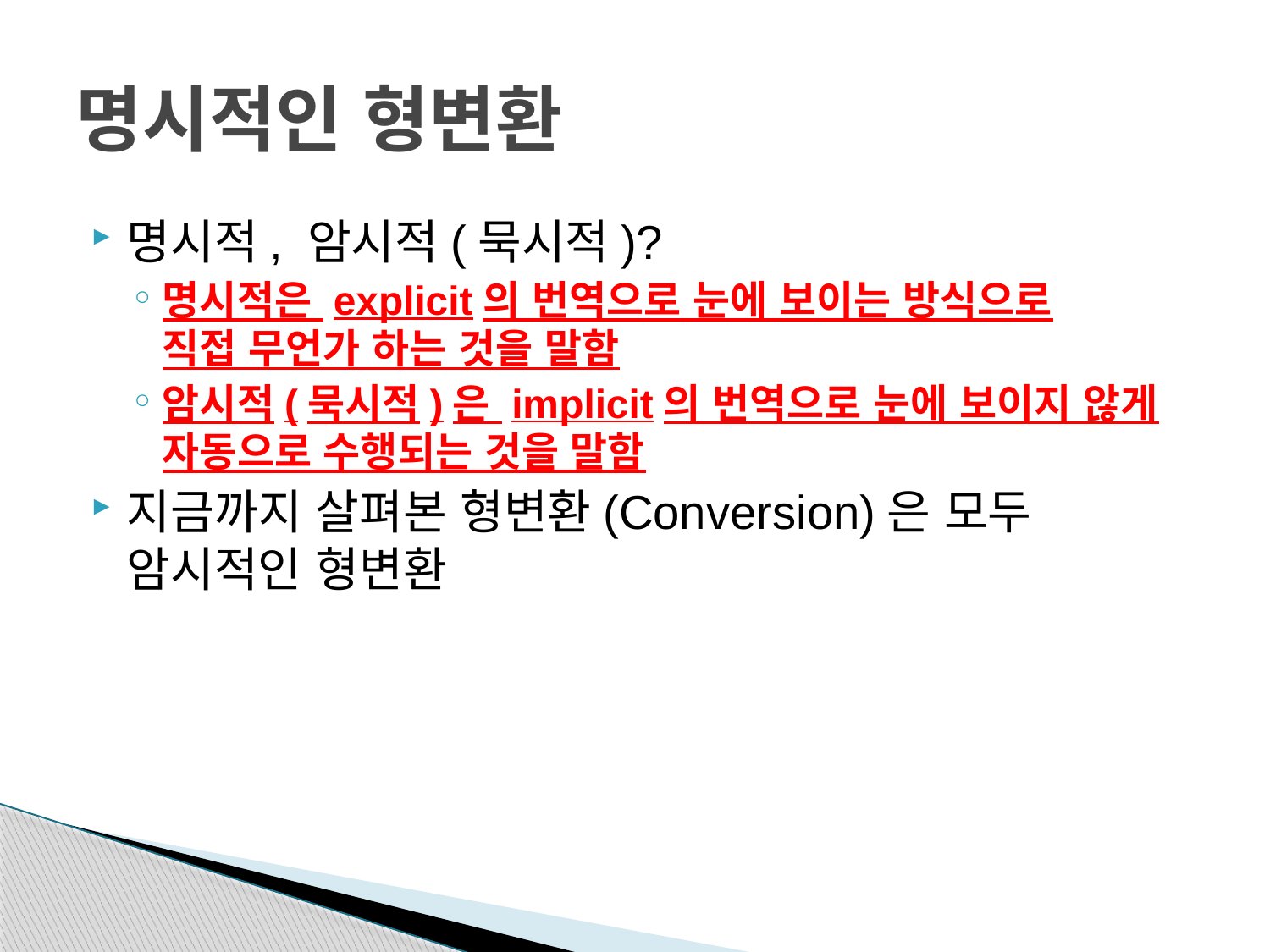

# 명시적인 형변환
명시적, 암시적(묵시적)?
명시적은 explicit의 번역으로 눈에 보이는 방식으로
직접 무언가 하는 것을 말함
암시적(묵시적)은 implicit의 번역으로 눈에 보이지 않게
자동으로 수행되는 것을 말함
지금까지 살펴본 형변환(Conversion)은 모두
암시적인 형변환